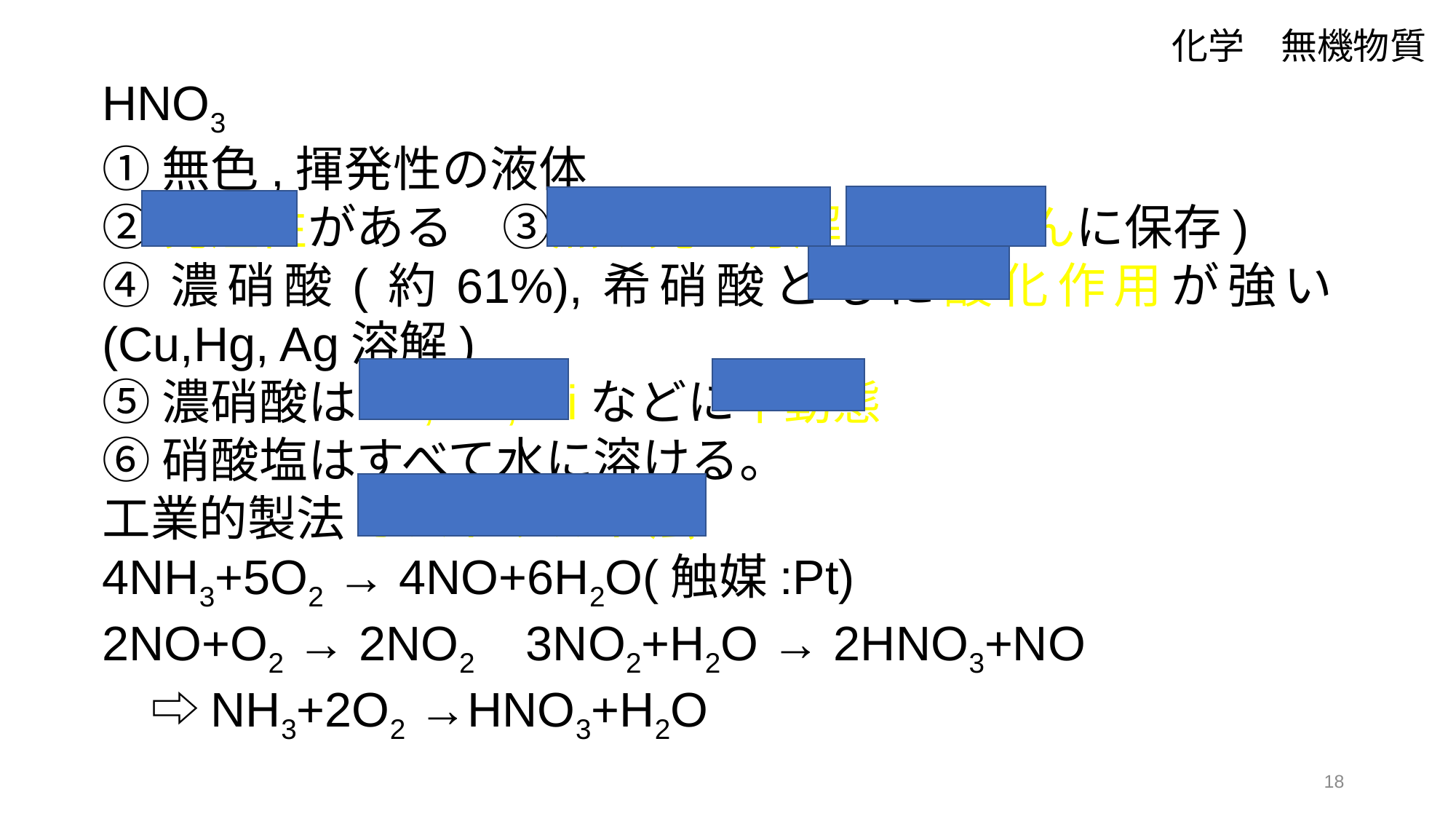

化学　無機物質
HNO3
①無色,揮発性の液体
②発煙性がある　③熱や光で分解(褐色びんに保存)
➃濃硝酸(約61%),希硝酸ともに酸化作用が強い(Cu,Hg, Ag溶解)
⑤濃硝酸は Al, Fe, Niなどに不動態
⑥硝酸塩はすべて水に溶ける。
工業的製法 オストワルト法
4NH3+5O2 → 4NO+6H2O(触媒:Pt)
2NO+O2 → 2NO2　3NO2+H2O → 2HNO3+NO
　⇨NH3+2O2 →HNO3+H2O

18